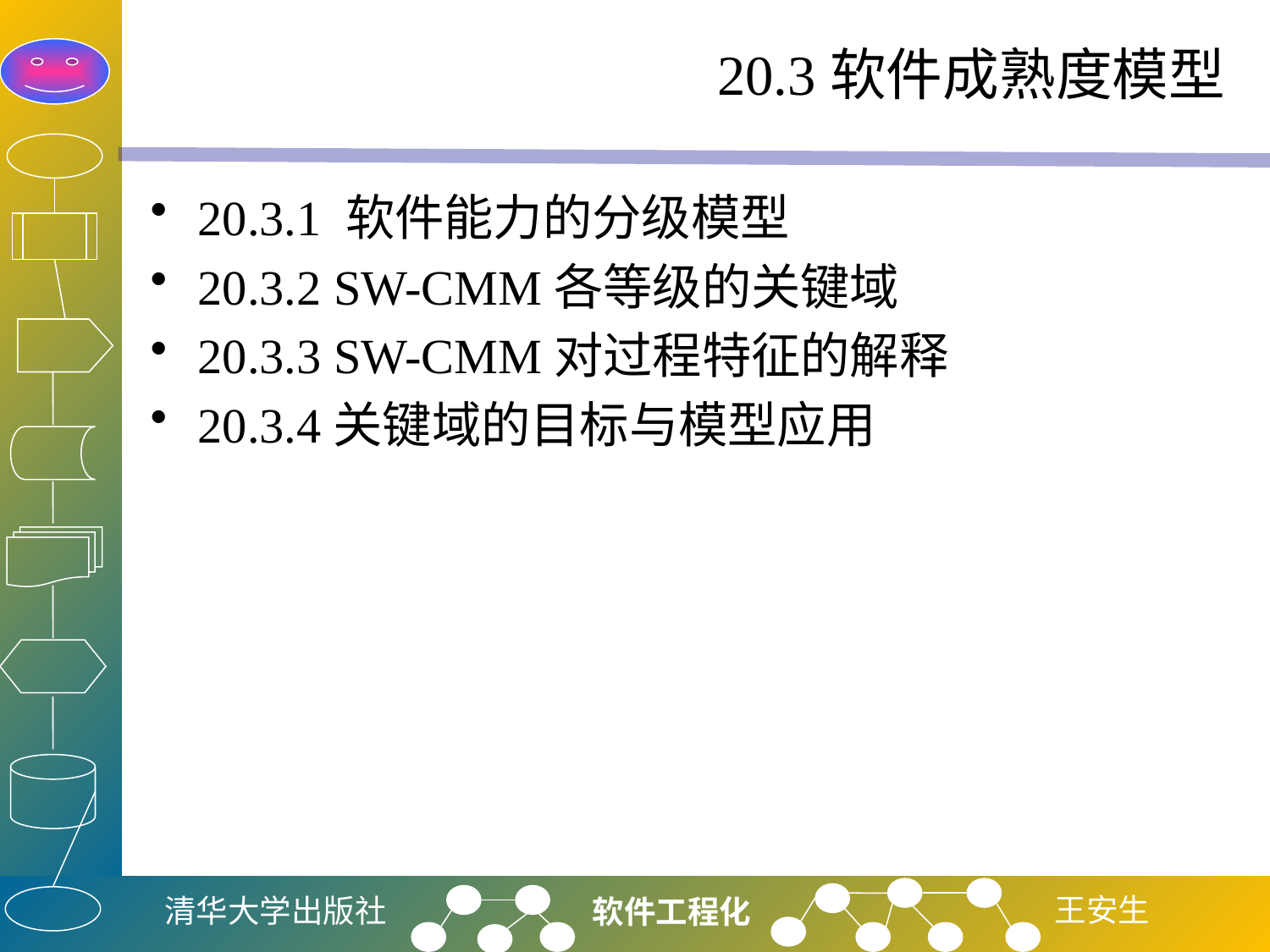

# 20.3软件成熟度模型
20.3.1 软件能力的分级模型
20.3.2 SW-CMM各等级的关键域
20.3.3 SW-CMM对过程特征的解释
20.3.4关键域的目标与模型应用